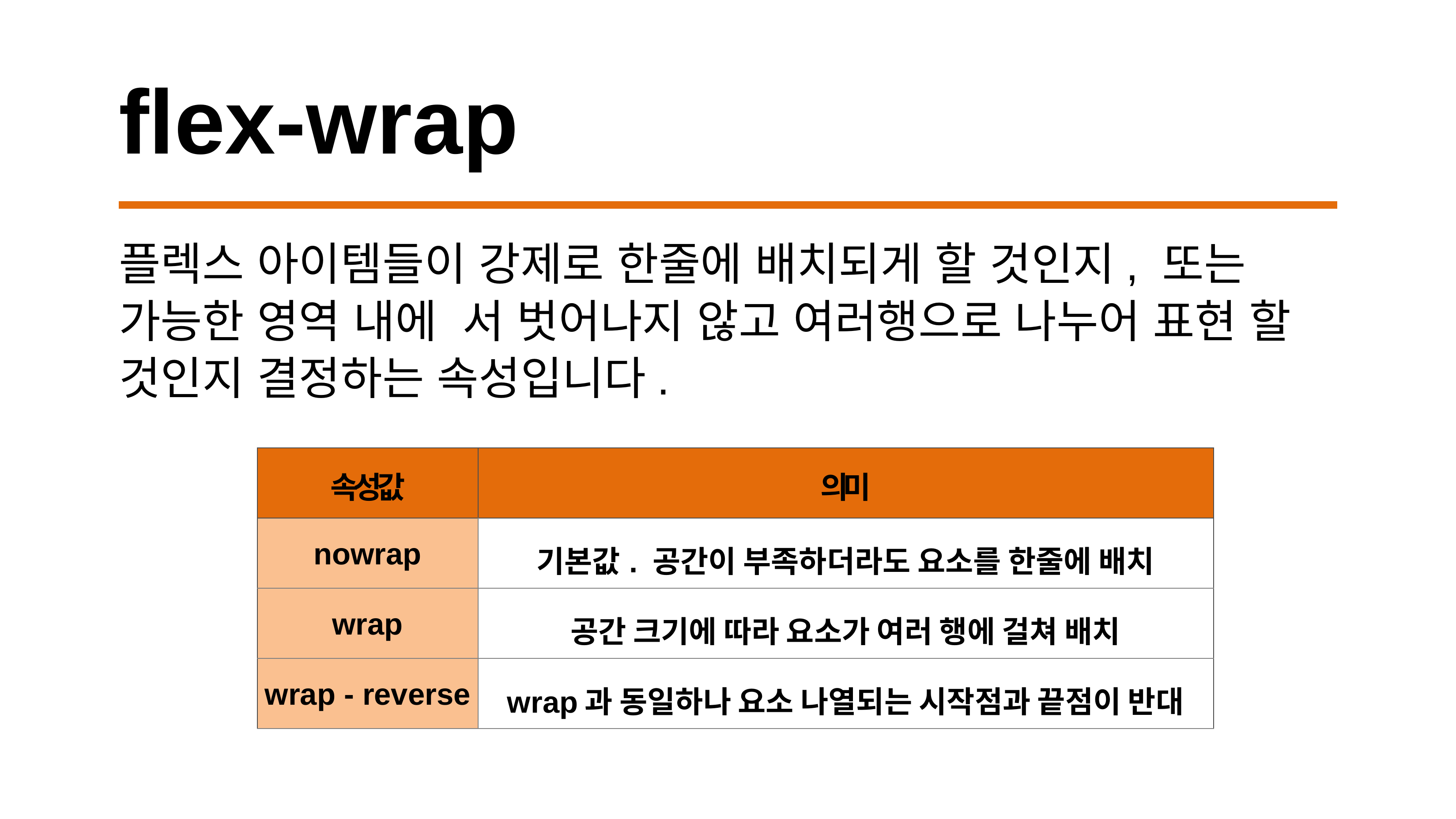

# flex-wrap

플렉스 아이템들이 강제로 한줄에 배치되게 할 것인지, 또는  가능한 영역 내에  서 벗어나지 않고 여러행으로 나누어 표현 할 것인지 결정하는 속성입니다.
| 속성값 | 의미 |
| --- | --- |
| nowrap | 기본값. 공간이 부족하더라도 요소를 한줄에 배치 |
| wrap | 공간 크기에 따라 요소가 여러 행에 걸쳐 배치 |
| wrap - reverse | wrap과 동일하나 요소 나열되는 시작점과 끝점이 반대 |